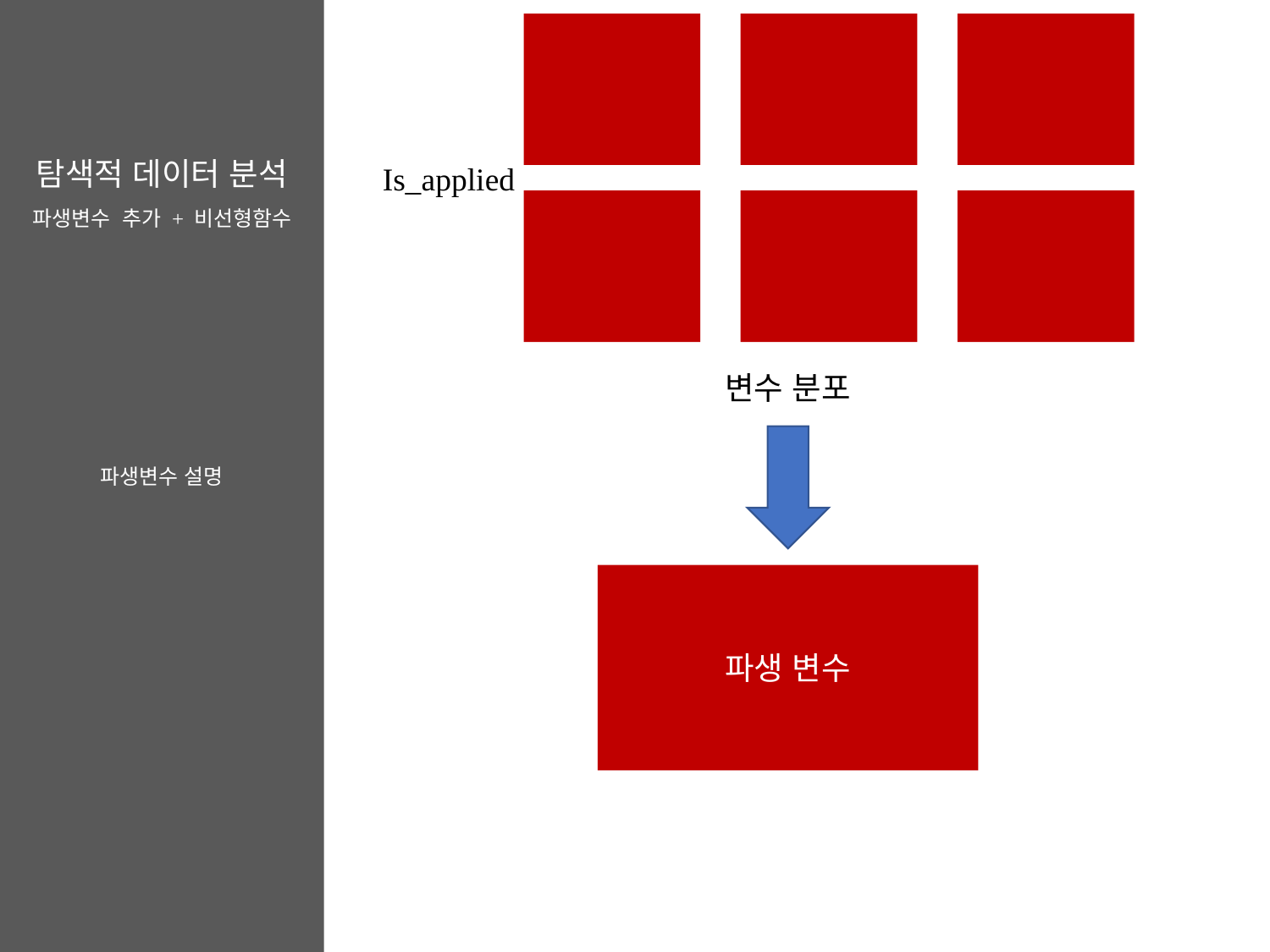

Is_applied

파생변수  추가 + 비선형함수
변수 분포

파생변수 설명
파생 변수